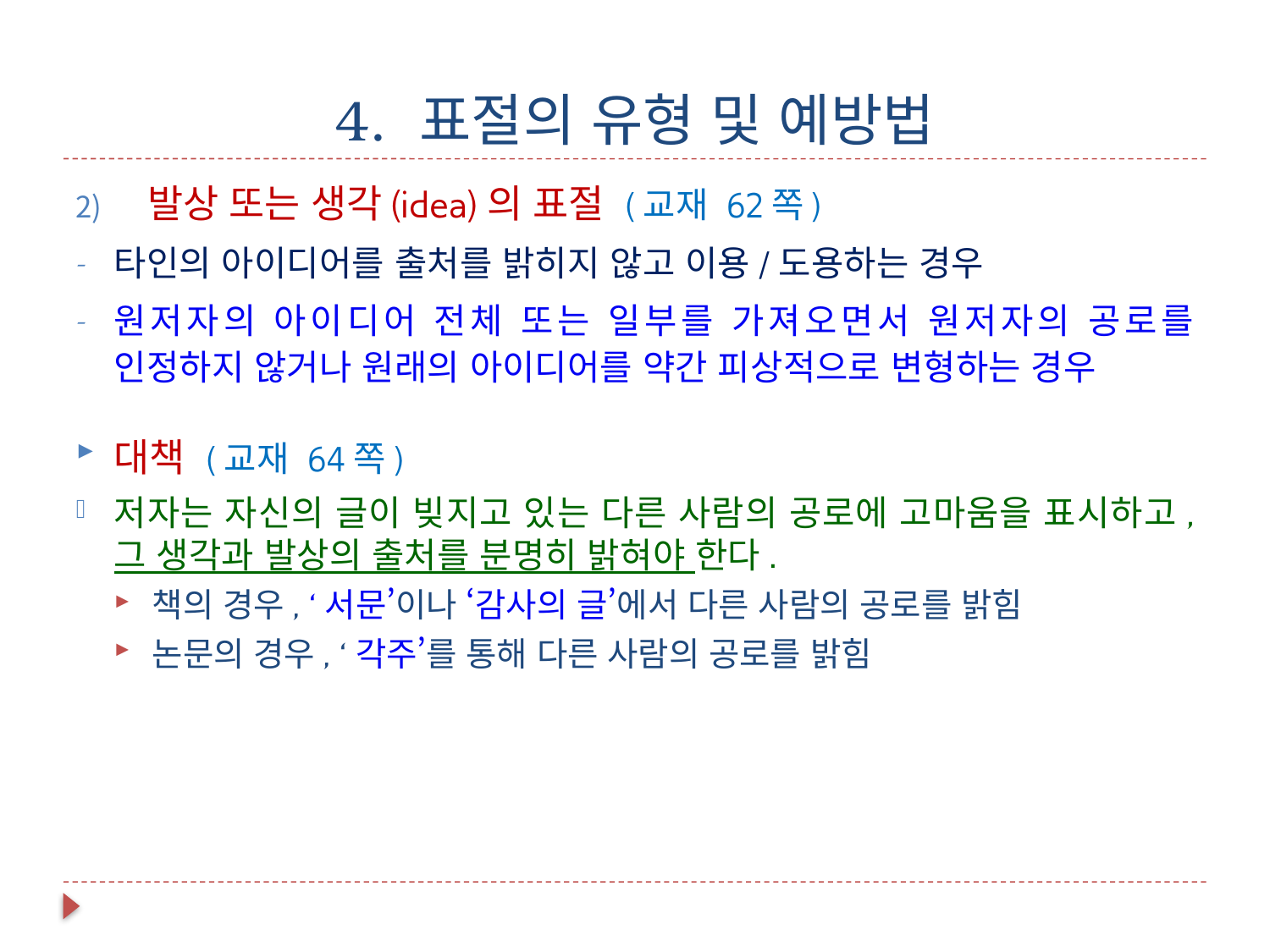

# 4. 표절의 유형 및 예방법
발상 또는 생각(idea)의 표절 (교재 62쪽)
타인의 아이디어를 출처를 밝히지 않고 이용/도용하는 경우
원저자의 아이디어 전체 또는 일부를 가져오면서 원저자의 공로를 인정하지 않거나 원래의 아이디어를 약간 피상적으로 변형하는 경우

대책 (교재 64쪽)
저자는 자신의 글이 빚지고 있는 다른 사람의 공로에 고마움을 표시하고, 그 생각과 발상의 출처를 분명히 밝혀야 한다.
책의 경우, ‘서문’이나 ‘감사의 글’에서 다른 사람의 공로를 밝힘
논문의 경우, ‘각주’를 통해 다른 사람의 공로를 밝힘